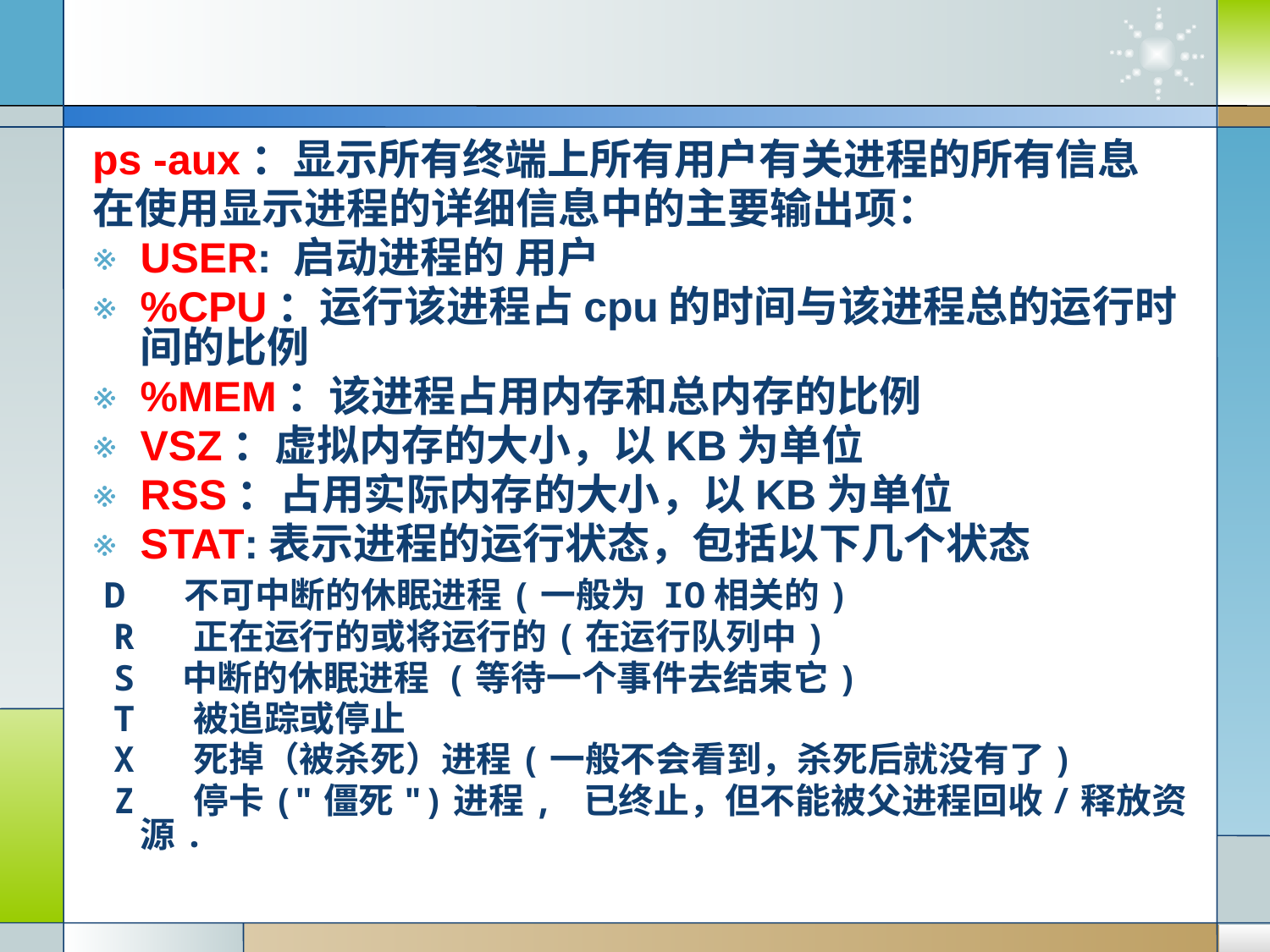

ps -aux：显示所有终端上所有用户有关进程的所有信息
在使用显示进程的详细信息中的主要输出项：
USER: 启动进程的 用户
%CPU：运行该进程占cpu的时间与该进程总的运行时间的比例
%MEM：该进程占用内存和总内存的比例
VSZ：虚拟内存的大小，以KB为单位
RSS：占用实际内存的大小，以KB为单位
STAT:表示进程的运行状态，包括以下几个状态
 D    不可中断的休眠进程(一般为 IO相关的)
 R    正在运行的或将运行的(在运行队列中)
 S    中断的休眠进程 (等待一个事件去结束它)
 T    被追踪或停止
 X    死掉（被杀死）进程(一般不会看到，杀死后就没有了)
 Z    停卡("僵死")进程, 已终止，但不能被父进程回收/释放资源.
104